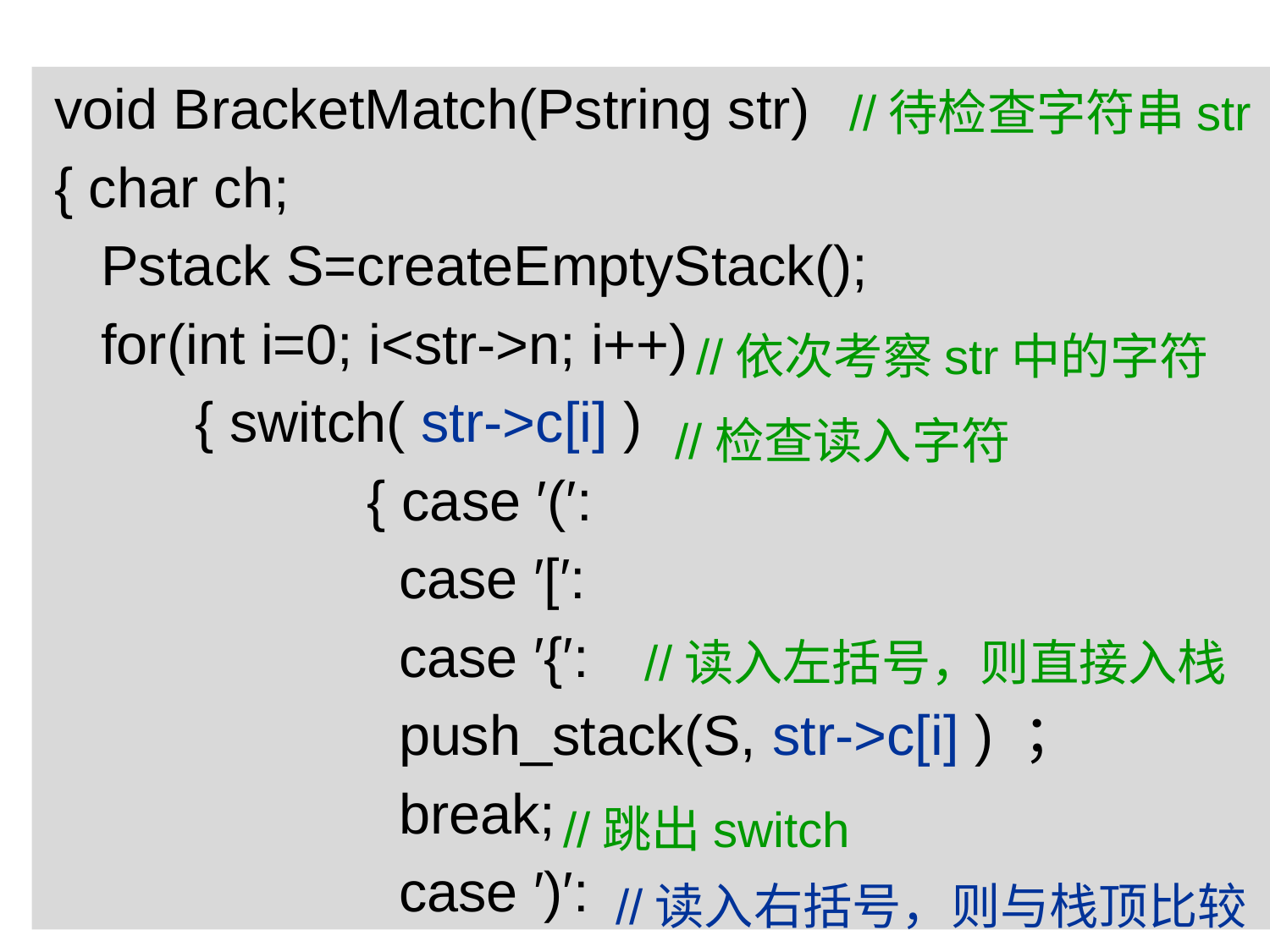

//待检查字符串str
void BracketMatch(Pstring str)
{ char ch;
   Pstack S=createEmptyStack();
   for(int i=0; i<str->n; i++)
         { switch( str->c[i] )
                    { case ′(′:
                      case ′[′:
                      case ′{′:
                      push_stack(S, str->c[i] ) ；
                      break;
                      case ′)′:
//依次考察str中的字符
//检查读入字符
//读入左括号，则直接入栈
//跳出switch
//读入右括号，则与栈顶比较